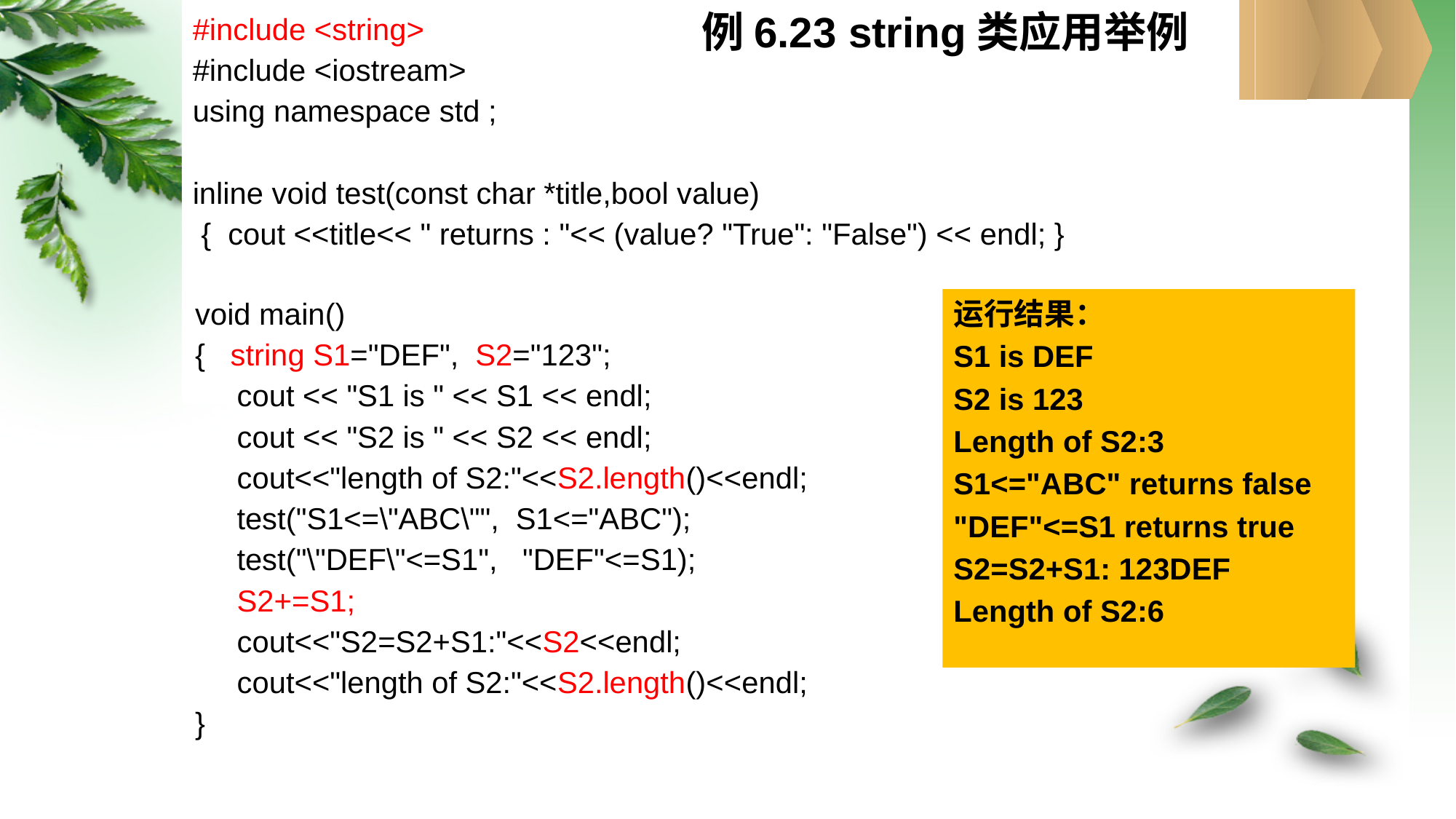

#include <string>
#include <iostream>
using namespace std ;

inline void test(const char *title,bool value)
 {  cout <<title<< " returns : "<< (value? "True": "False") << endl; }
# 例6.23 string类应用举例
void main()
{   string S1="DEF",  S2="123";
     cout << "S1 is " << S1 << endl;
     cout << "S2 is " << S2 << endl;
     cout<<"length of S2:"<<S2.length()<<endl;
     test("S1<=\"ABC\"",  S1<="ABC");
     test("\"DEF\"<=S1",   "DEF"<=S1);
     S2+=S1;
     cout<<"S2=S2+S1:"<<S2<<endl;
     cout<<"length of S2:"<<S2.length()<<endl;
}
运行结果：
S1 is DEF
S2 is 123
Length of S2:3
S1<="ABC" returns false
"DEF"<=S1 returns true
S2=S2+S1: 123DEF
Length of S2:6